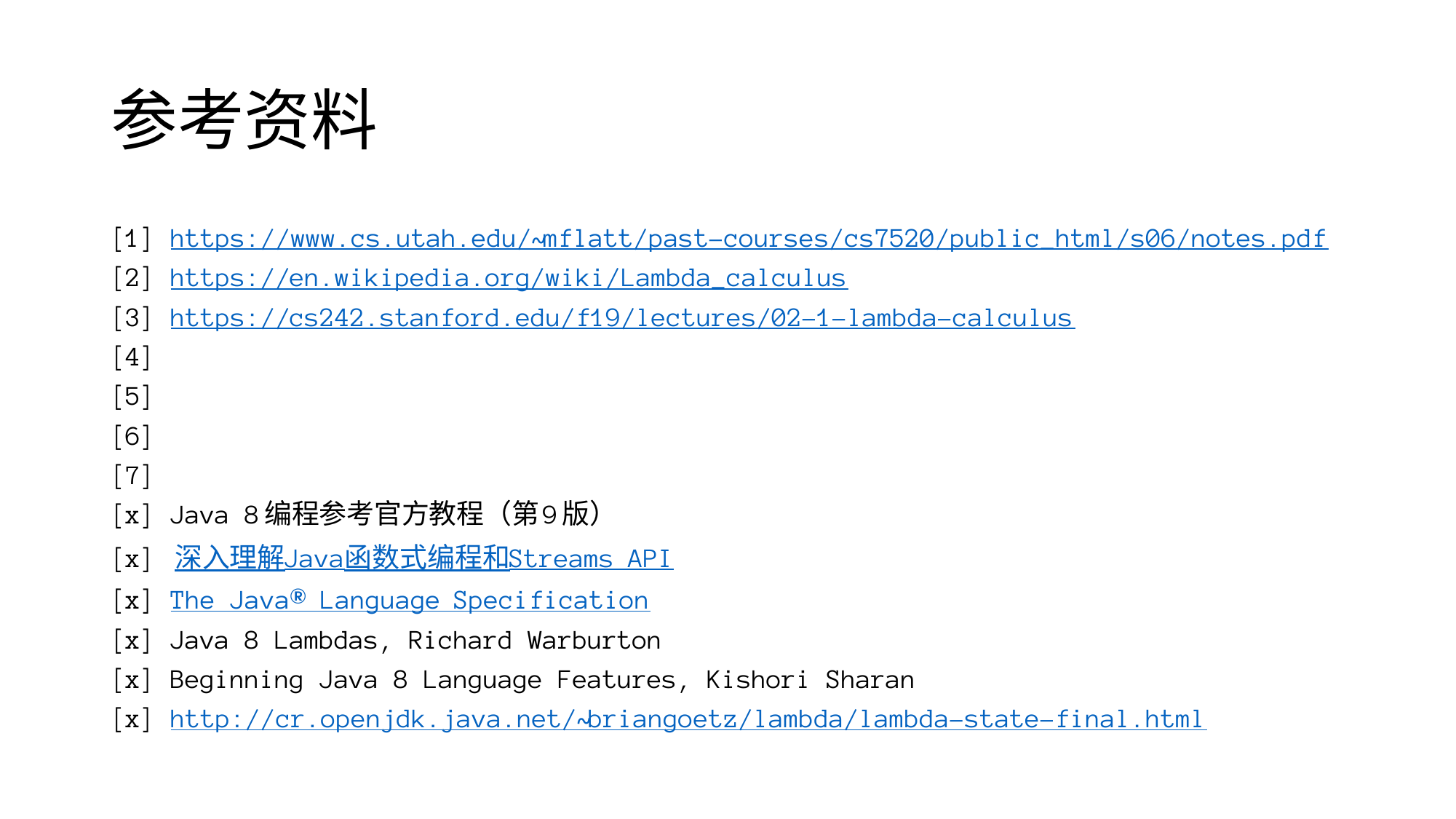

# 参考资料
[1] https://www.cs.utah.edu/~mflatt/past-courses/cs7520/public_html/s06/notes.pdf
[2] https://en.wikipedia.org/wiki/Lambda_calculus
[3] https://cs242.stanford.edu/f19/lectures/02-1-lambda-calculus
[4]
[5]
[6]
[7]
[x] Java 8编程参考官方教程（第9版）
[x] 深入理解Java函数式编程和Streams API
[x] The Java® Language Specification
[x] Java 8 Lambdas, Richard Warburton
[x] Beginning Java 8 Language Features, Kishori Sharan
[x] http://cr.openjdk.java.net/~briangoetz/lambda/lambda-state-final.html